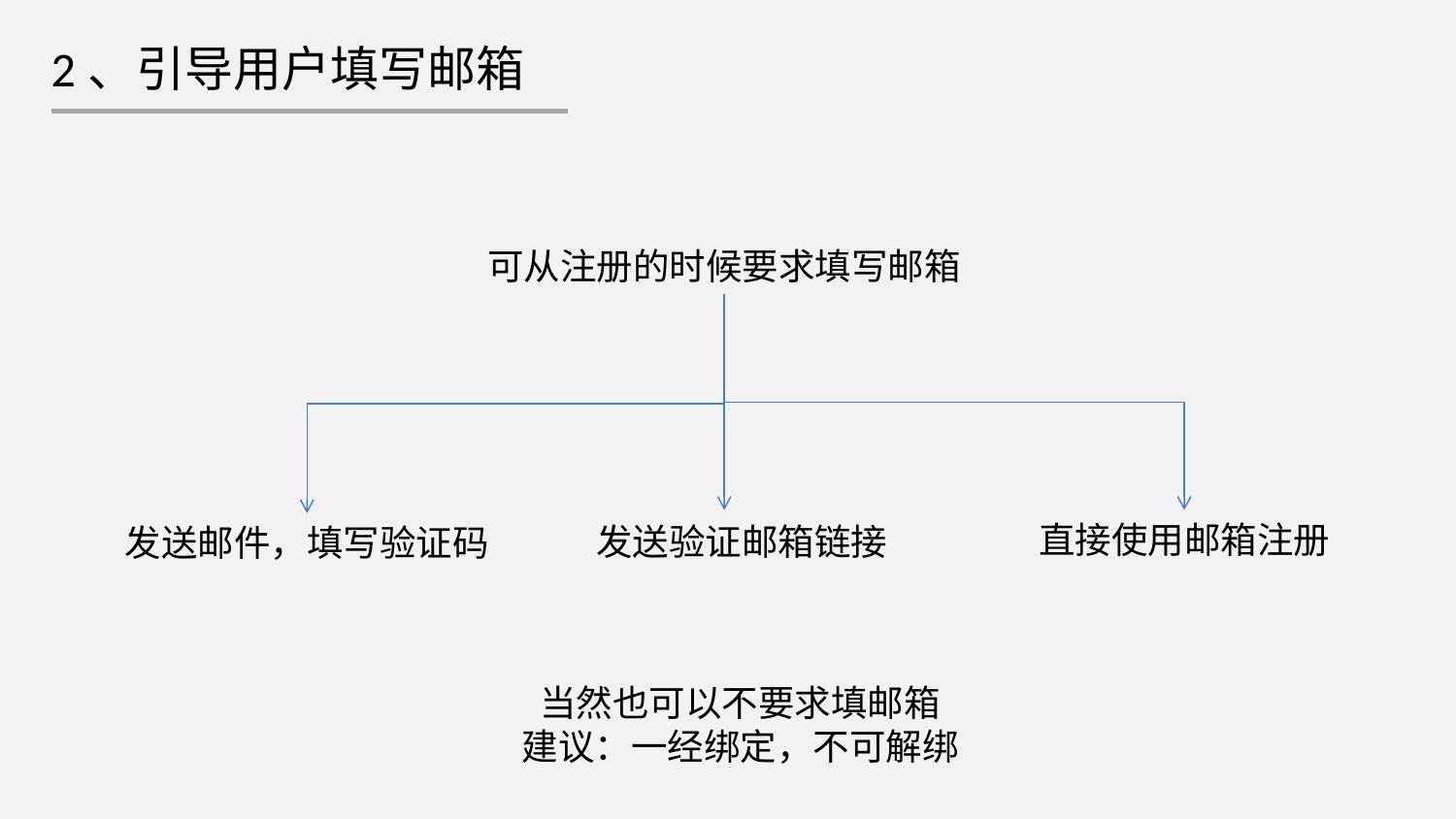

2、引导用户填写邮箱
可从注册的时候要求填写邮箱
直接使用邮箱注册
发送验证邮箱链接
发送邮件，填写验证码
当然也可以不要求填邮箱
建议：一经绑定，不可解绑